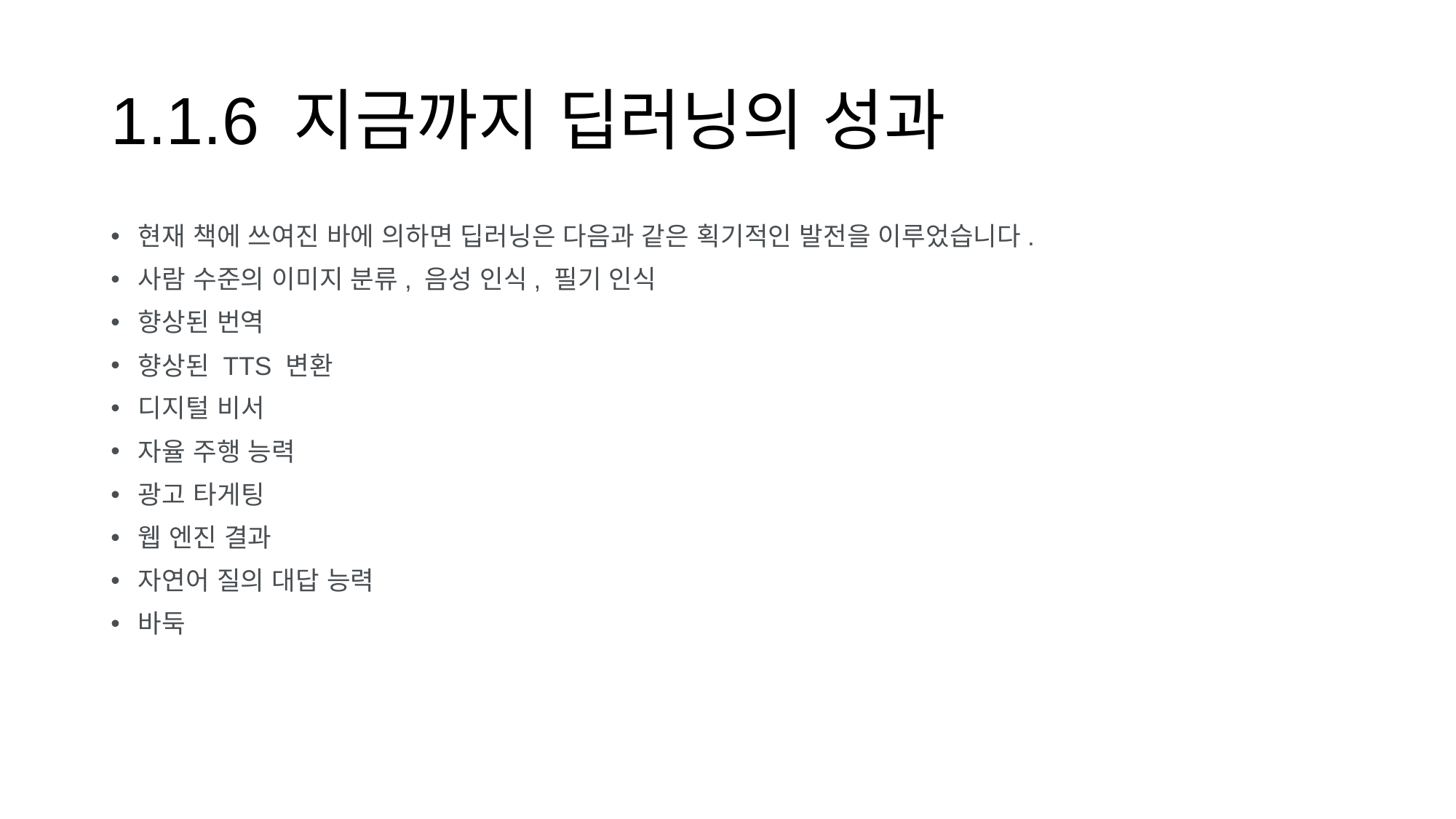

# 1.1.6 지금까지 딥러닝의 성과
현재 책에 쓰여진 바에 의하면 딥러닝은 다음과 같은 획기적인 발전을 이루었습니다.
사람 수준의 이미지 분류, 음성 인식, 필기 인식
향상된 번역
향상된 TTS 변환
디지털 비서
자율 주행 능력
광고 타게팅
웹 엔진 결과
자연어 질의 대답 능력
바둑